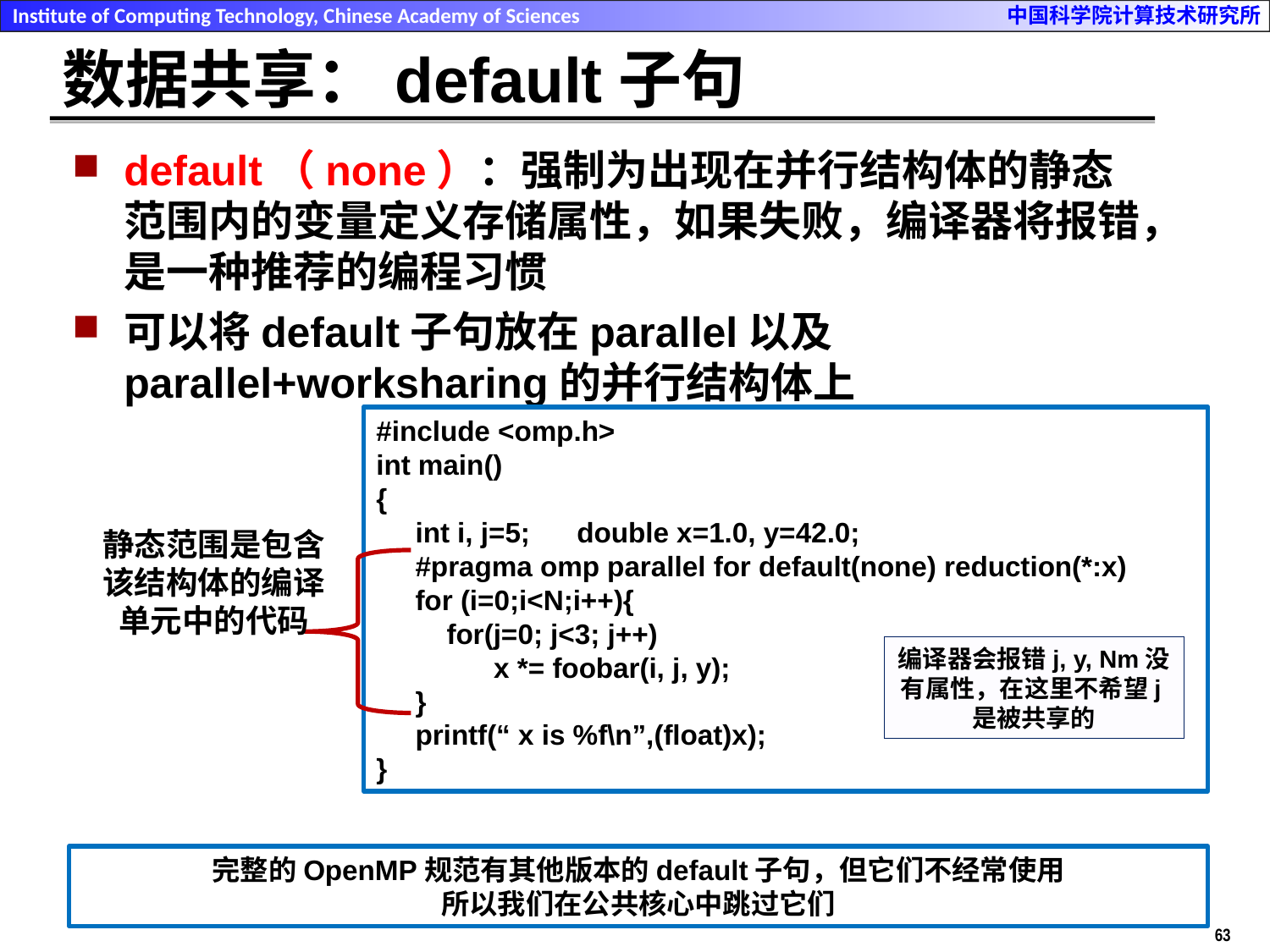

# 数据共享：default子句
default（none）：强制为出现在并行结构体的静态范围内的变量定义存储属性，如果失败，编译器将报错，是一种推荐的编程习惯
可以将default子句放在parallel以及parallel+worksharing的并行结构体上
#include <omp.h>
int main()
{
     int i, j=5;      double x=1.0, y=42.0;
     #pragma omp parallel for default(none) reduction(*:x)
     for (i=0;i<N;i++){
         for(j=0; j<3; j++)
               x *= foobar(i, j, y);
     }
     printf(“ x is %f\n”,(float)x);
}
静态范围是包含该结构体的编译单元中的代码

编译器会报错j, y, Nm没有属性，在这里不希望j是被共享的
完整的OpenMP规范有其他版本的default子句，但它们不经常使用
所以我们在公共核心中跳过它们